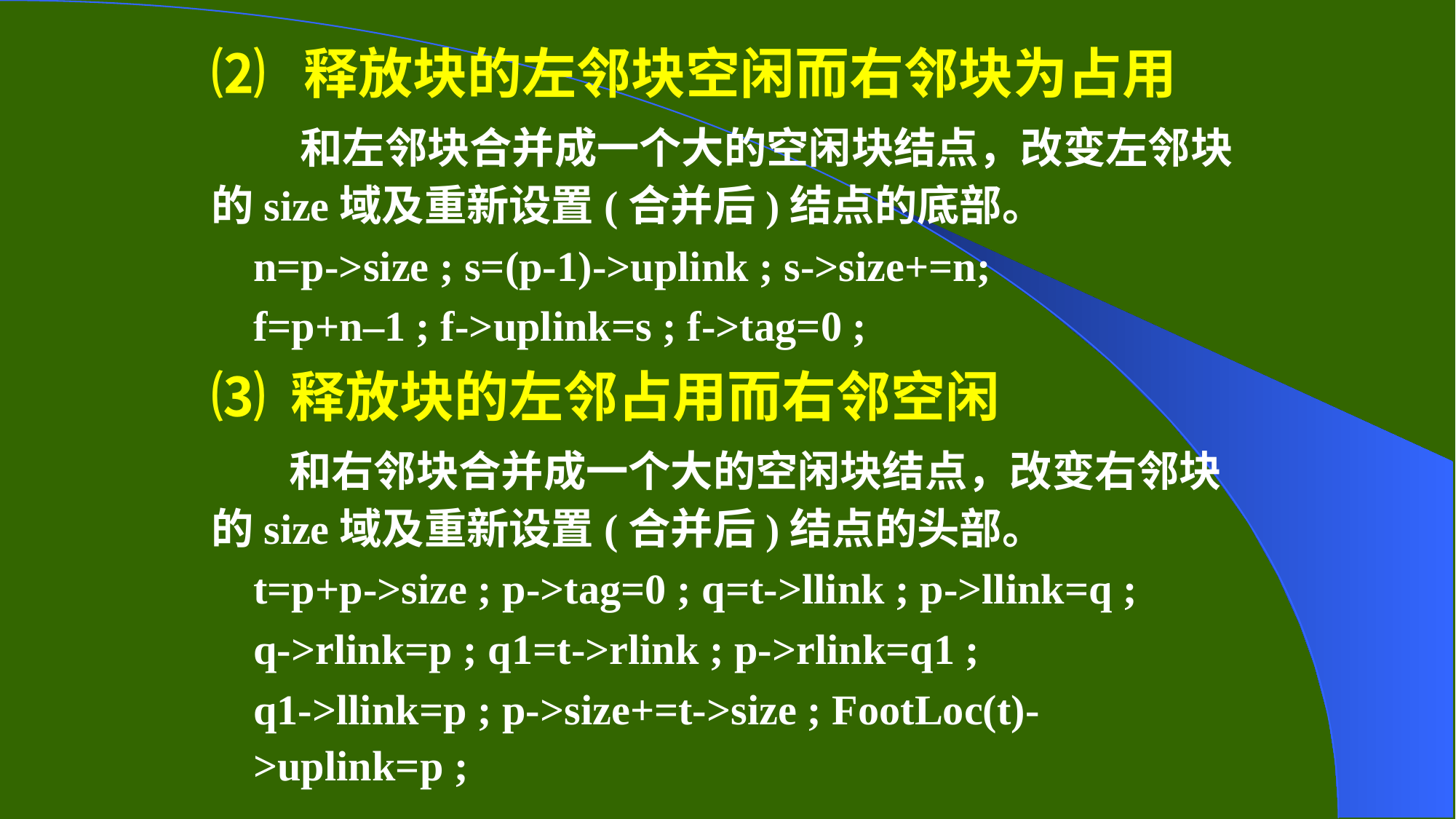

⑵  释放块的左邻块空闲而右邻块为占用
       和左邻块合并成一个大的空闲块结点，改变左邻块的size域及重新设置(合并后)结点的底部。
n=p->size ; s=(p-1)->uplink ; s->size+=n;
f=p+n–1 ; f->uplink=s ; f->tag=0 ;
⑶ 释放块的左邻占用而右邻空闲
      和右邻块合并成一个大的空闲块结点，改变右邻块的size域及重新设置(合并后)结点的头部。
t=p+p->size ; p->tag=0 ; q=t->llink ; p->llink=q ;
q->rlink=p ; q1=t->rlink ; p->rlink=q1 ;
q1->llink=p ; p->size+=t->size ; FootLoc(t)->uplink=p ;